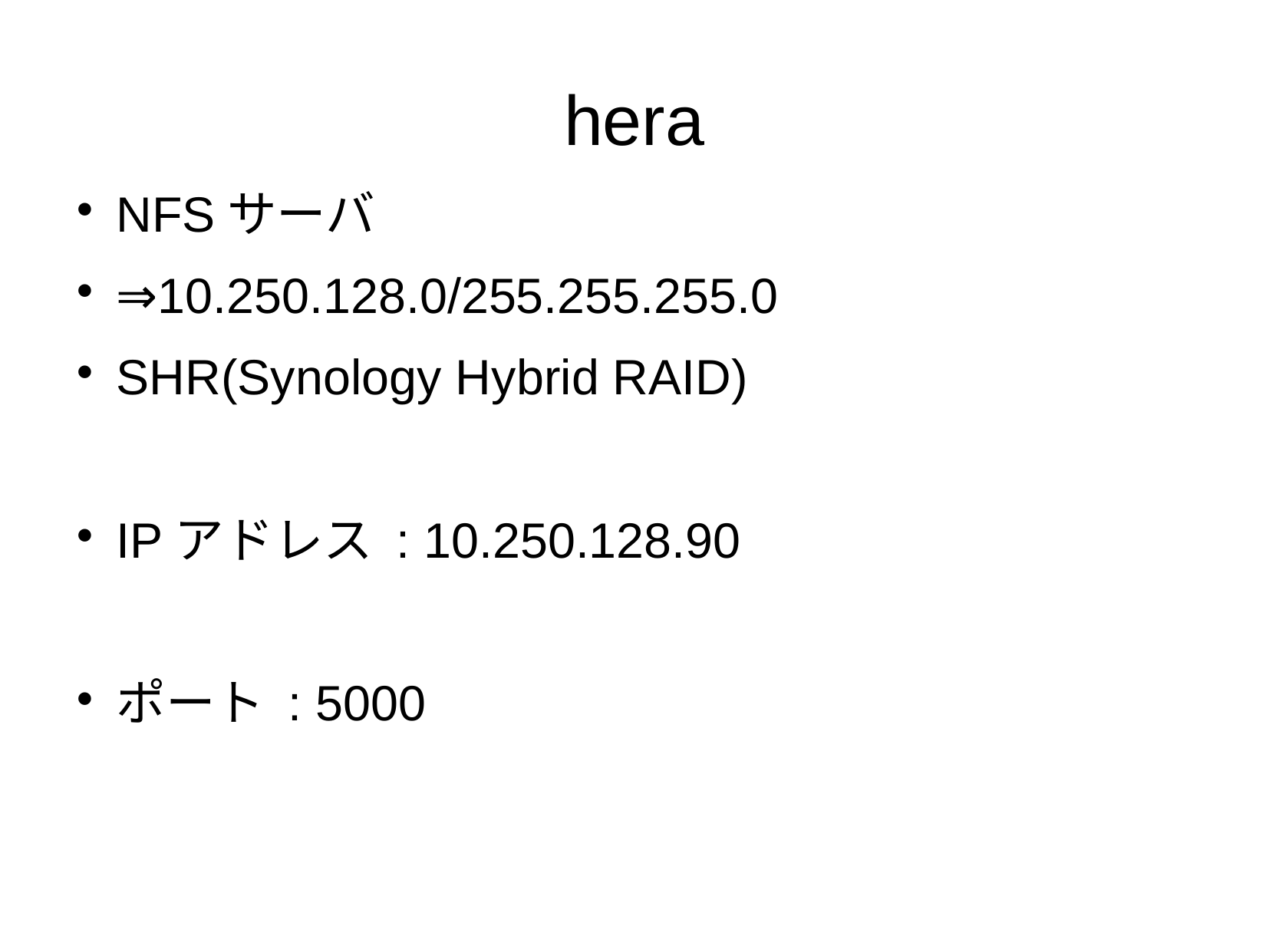

hera
NFSサーバ
⇒10.250.128.0/255.255.255.0
SHR(Synology Hybrid RAID)

IPアドレス : 10.250.128.90

ポート : 5000